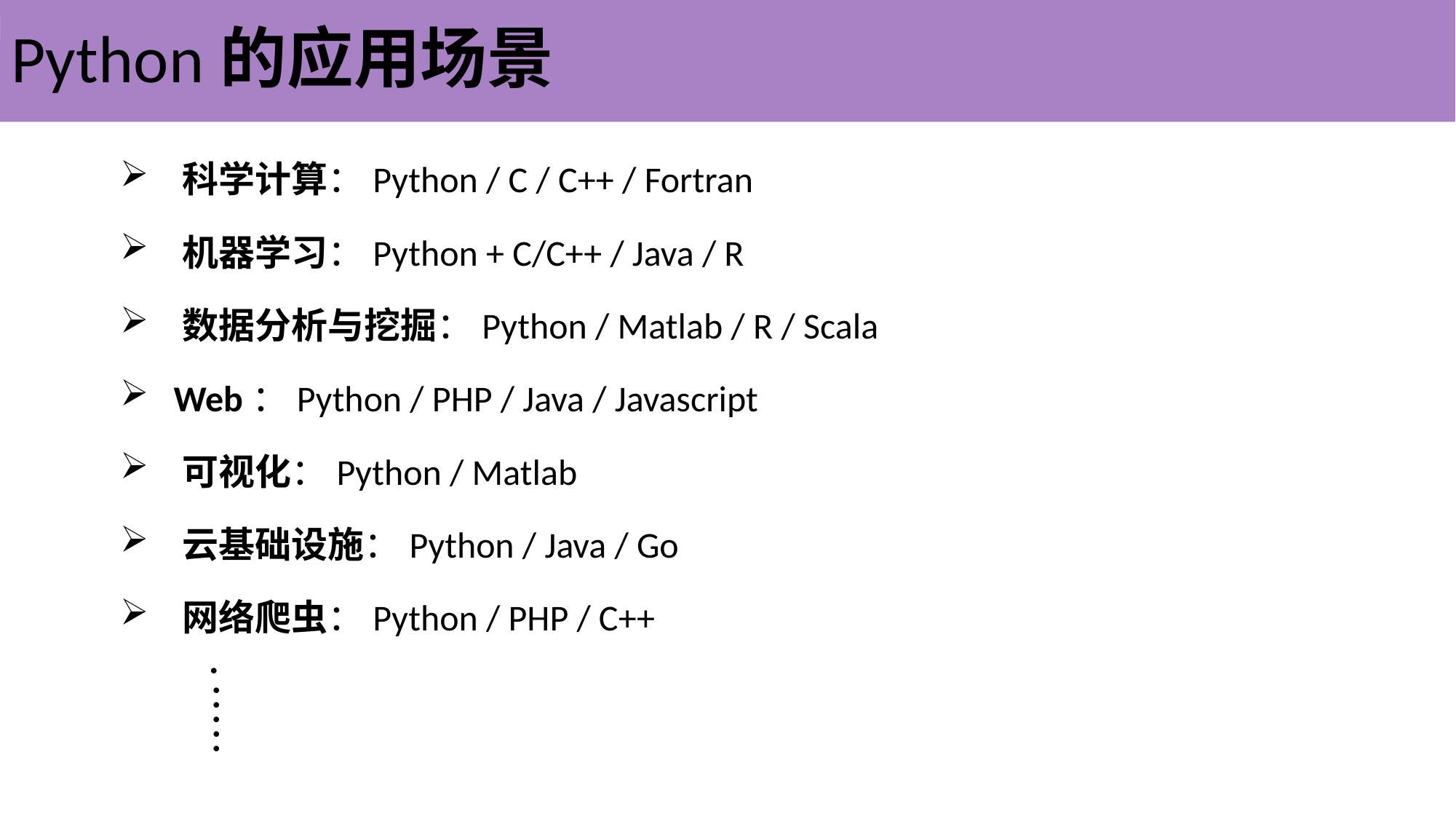

# Python的应用场景

   科学计算：Python / C / C++ / Fortran
   机器学习：Python + C/C++ / Java / R
   数据分析与挖掘：Python / Matlab / R / Scala
   Web：Python / PHP / Java / Javascript
   可视化：Python / Matlab
   云基础设施：Python / Java / Go
   网络爬虫：Python / PHP / C++
           ●
                                  ●
                                  ●
                                  ●
                                  ●
                                  ●